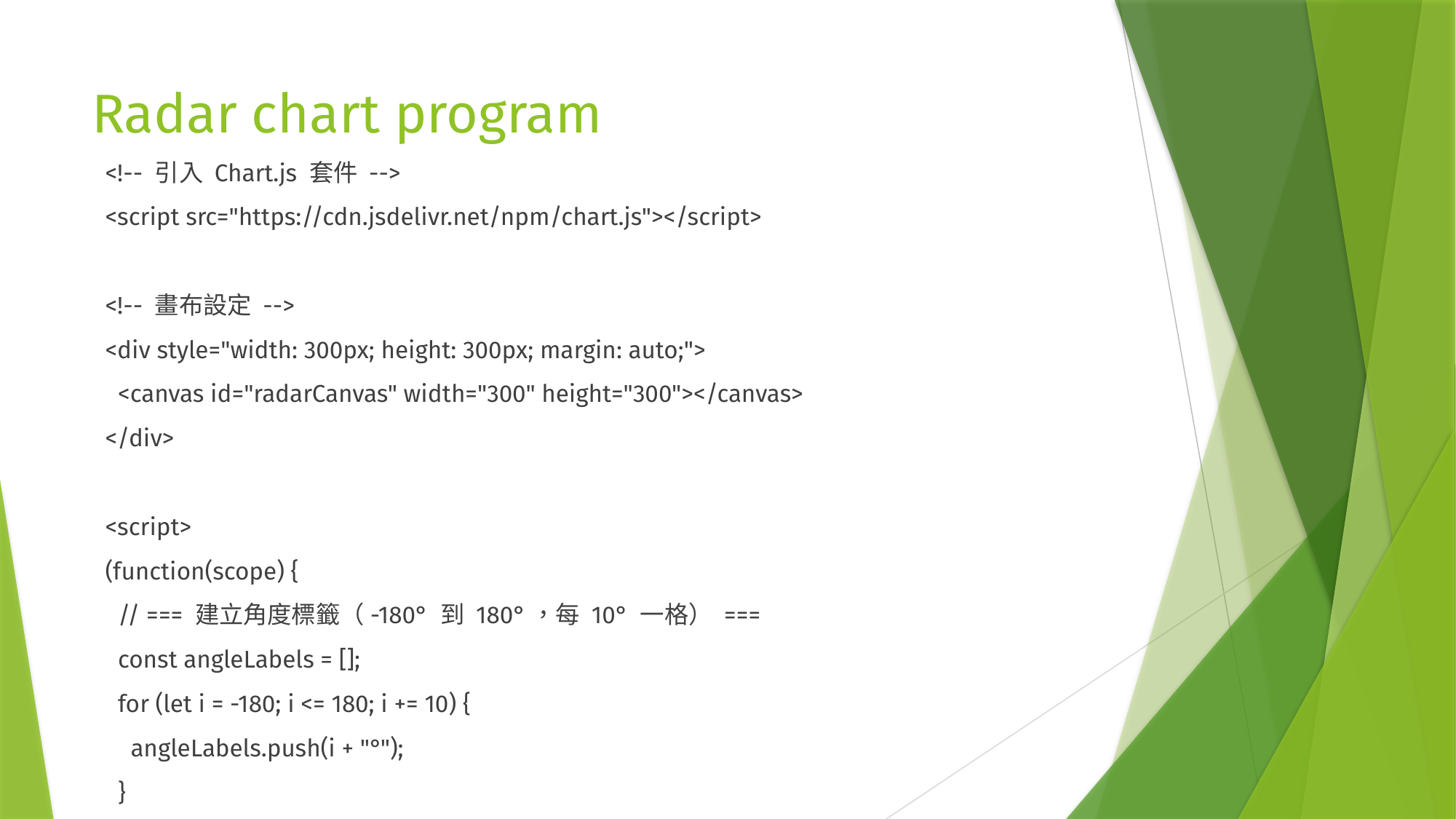

# Radar chart program
<!-- 引入 Chart.js 套件 -->
<script src="https://cdn.jsdelivr.net/npm/chart.js"></script>

<!-- 畫布設定 -->
<div style="width: 300px; height: 300px; margin: auto;">
  <canvas id="radarCanvas" width="300" height="300"></canvas>
</div>

<script>
(function(scope) {
  // === 建立角度標籤（-180° 到 180°，每 10° 一格） ===
  const angleLabels = [];
  for (let i = -180; i <= 180; i += 10) {
    angleLabels.push(i + "°");
  }